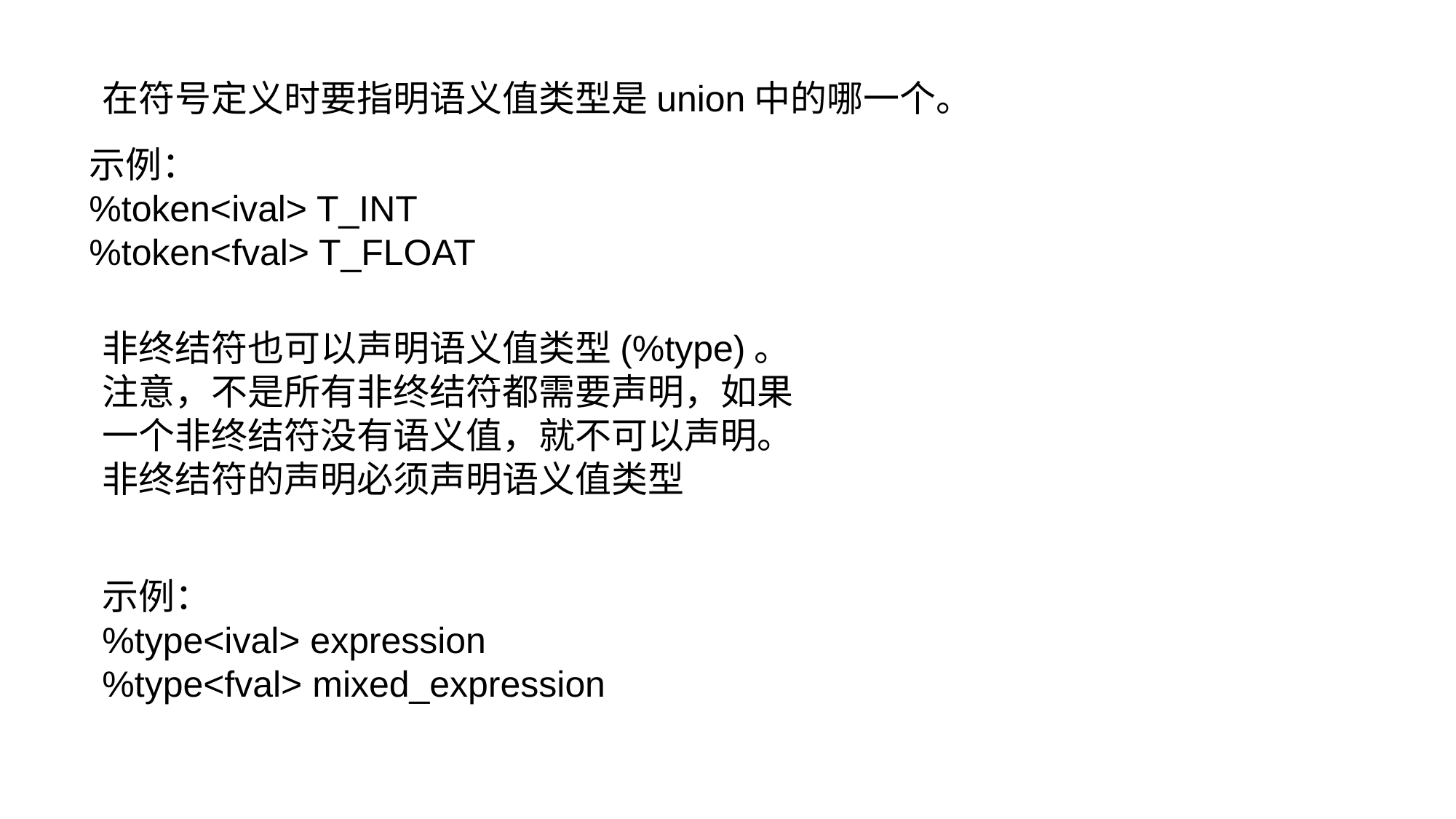

在符号定义时要指明语义值类型是union中的哪一个。
示例：
%token<ival> T_INT
%token<fval> T_FLOAT

非终结符也可以声明语义值类型(%type)。
注意，不是所有非终结符都需要声明，如果一个非终结符没有语义值，就不可以声明。
非终结符的声明必须声明语义值类型
示例：
%type<ival> expression
%type<fval> mixed_expression